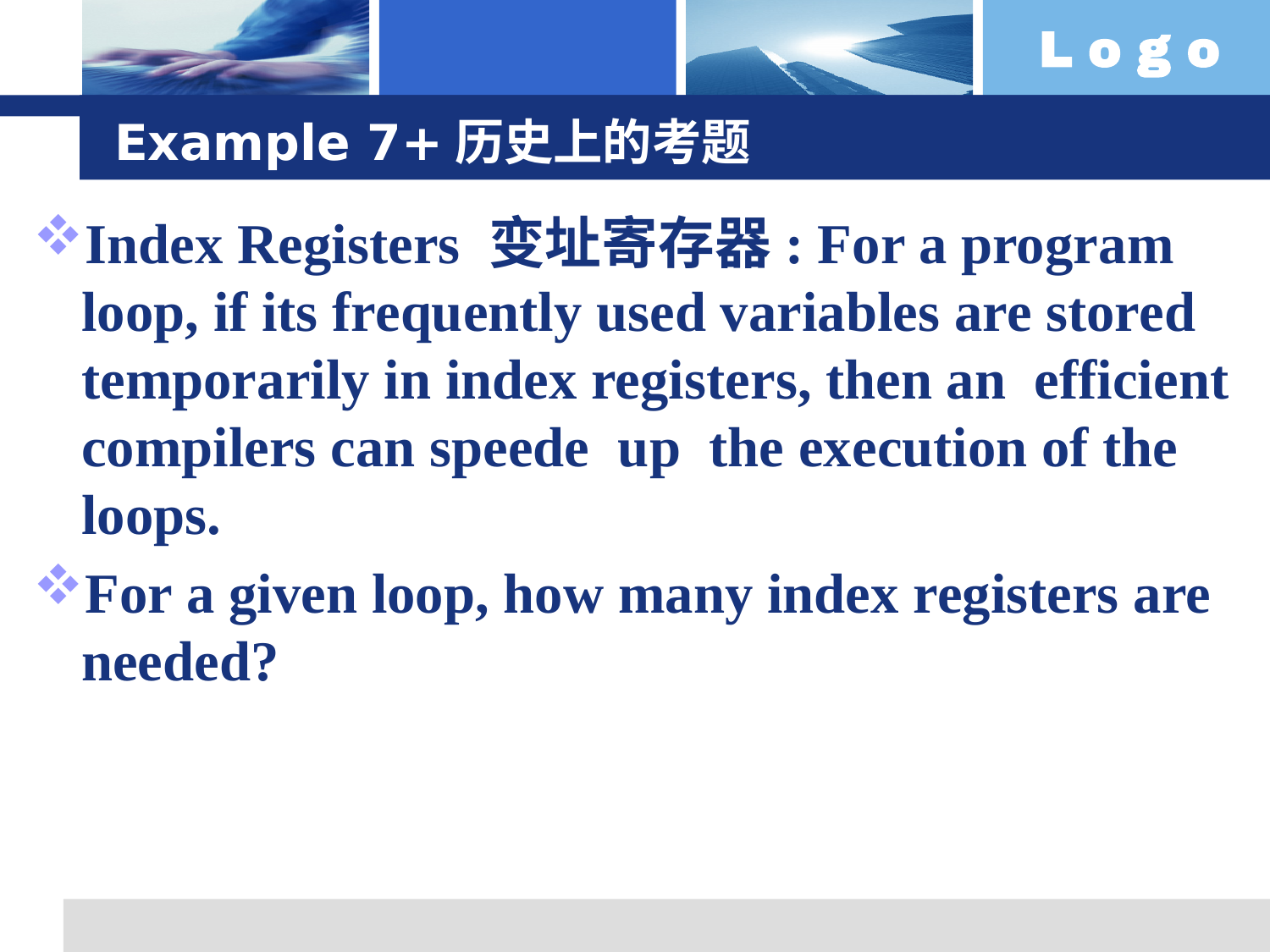

# Example 7+历史上的考题
Index Registers 变址寄存器: For a program loop, if its frequently used variables are stored temporarily in index registers, then an  efficient compilers can speede  up  the execution of the loops.
For a given loop, how many index registers are needed?